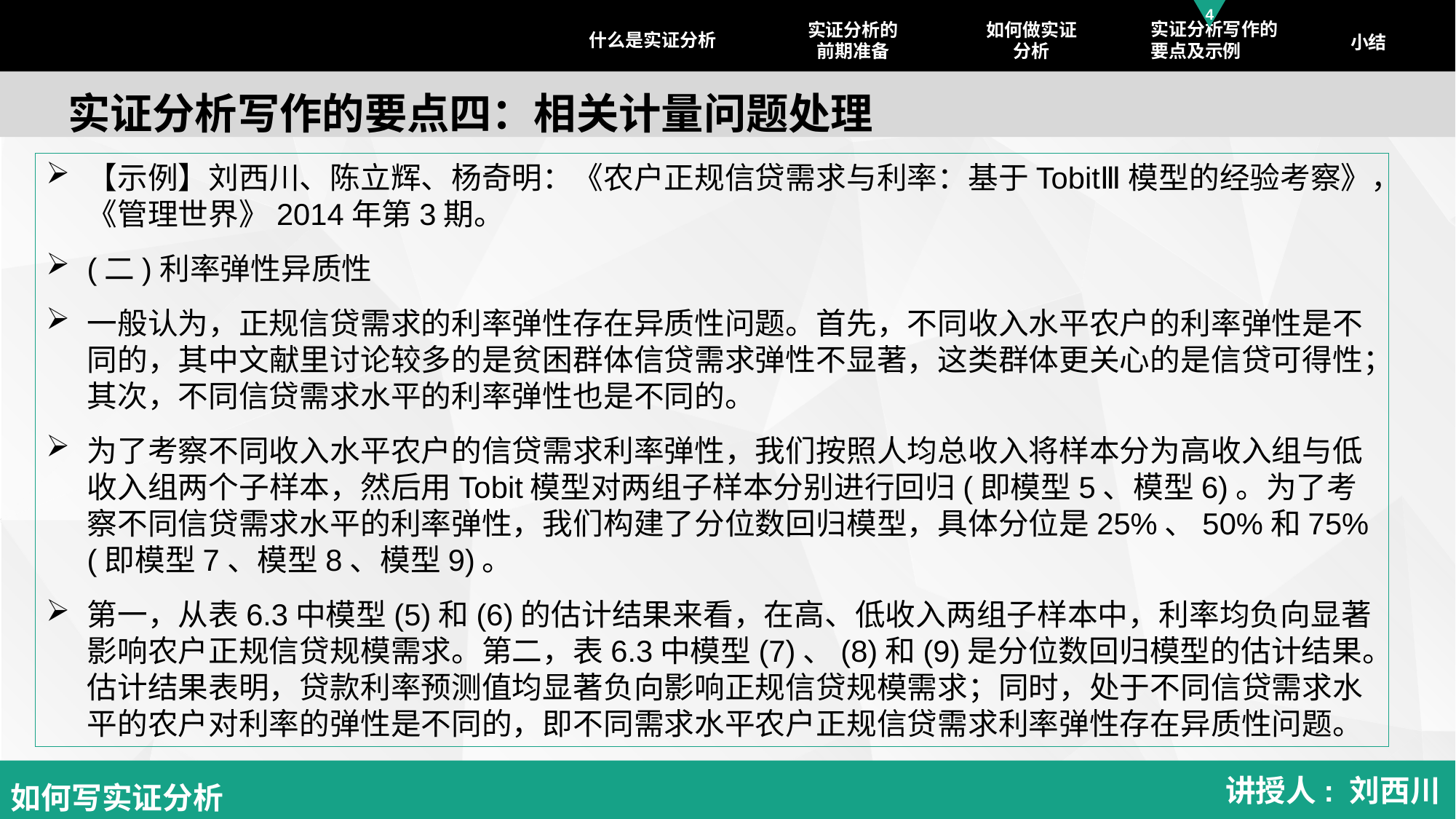

4
什么是实证分析
实证分析写作的要点及示例
如何做实证
分析
小结
实证分析的
前期准备

实证分析写作的要点四：相关计量问题处理
【示例】刘西川、陈立辉、杨奇明：《农户正规信贷需求与利率：基于TobitⅢ模型的经验考察》，《管理世界》2014年第3期。
(二)利率弹性异质性
一般认为，正规信贷需求的利率弹性存在异质性问题。首先，不同收入水平农户的利率弹性是不同的，其中文献里讨论较多的是贫困群体信贷需求弹性不显著，这类群体更关心的是信贷可得性；其次，不同信贷需求水平的利率弹性也是不同的。
为了考察不同收入水平农户的信贷需求利率弹性，我们按照人均总收入将样本分为高收入组与低收入组两个子样本，然后用Tobit模型对两组子样本分别进行回归(即模型5、模型6)。为了考察不同信贷需求水平的利率弹性，我们构建了分位数回归模型，具体分位是25%、50%和75%(即模型7、模型8、模型9)。
第一，从表6.3中模型(5)和(6)的估计结果来看，在高、低收入两组子样本中，利率均负向显著影响农户正规信贷规模需求。第二，表6.3中模型(7)、(8)和(9)是分位数回归模型的估计结果。估计结果表明，贷款利率预测值均显著负向影响正规信贷规模需求；同时，处于不同信贷需求水平的农户对利率的弹性是不同的，即不同需求水平农户正规信贷需求利率弹性存在异质性问题。

如何写实证分析
          讲授人: 刘西川